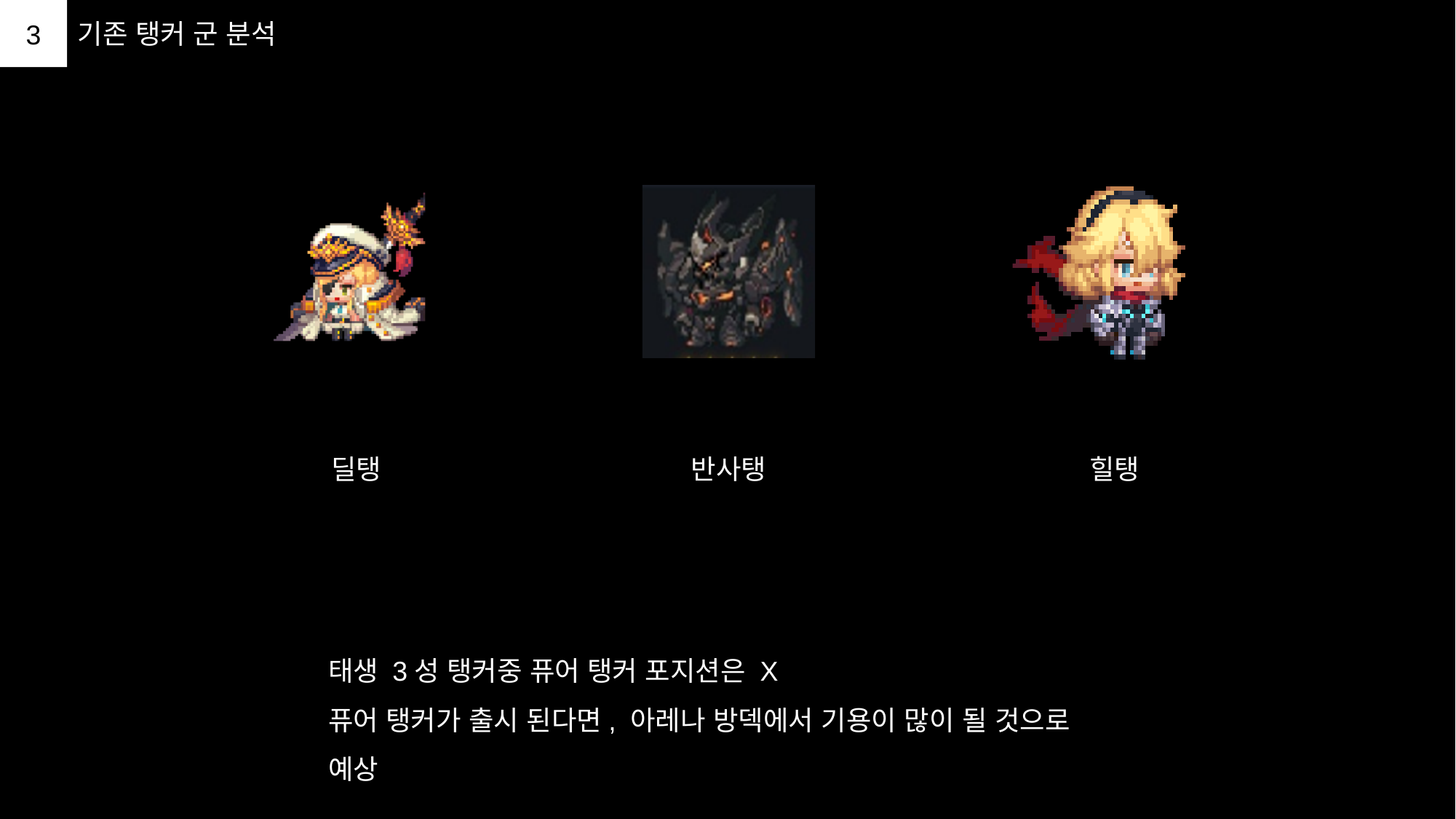

3
기존 탱커 군 분석

힐탱
딜탱
반사탱
태생 3성 탱커중 퓨어 탱커 포지션은 X
퓨어 탱커가 출시 된다면, 아레나 방덱에서 기용이 많이 될 것으로 예상